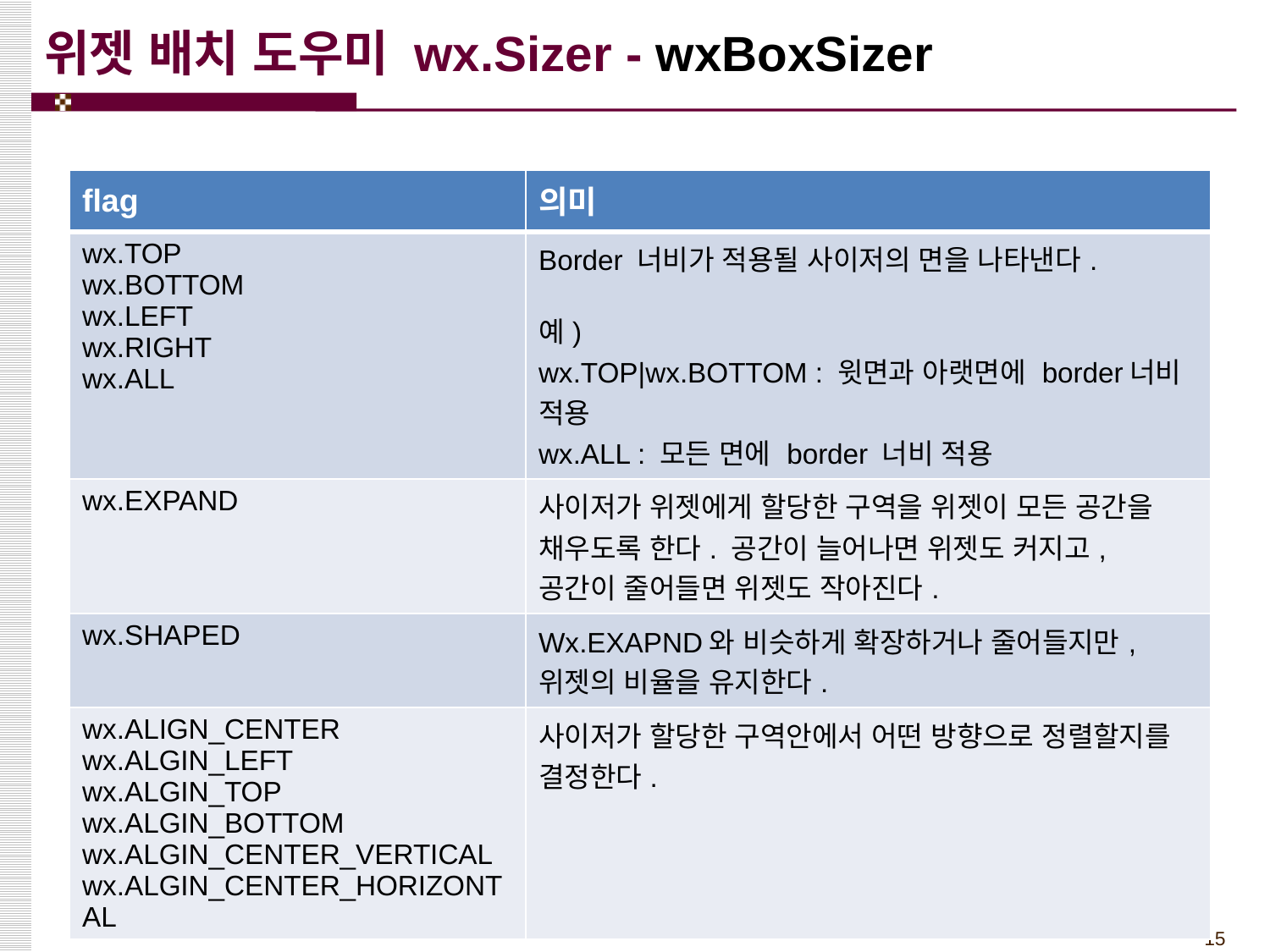

# 위젯 배치 도우미 wx.Sizer - wxBoxSizer
| flag | 의미 |
| --- | --- |
| wx.TOP wx.BOTTOM wx.LEFT wx.RIGHT wx.ALL | Border 너비가 적용될 사이저의 면을 나타낸다. 예) wx.TOP|wx.BOTTOM : 윗면과 아랫면에 border너비 적용 wx.ALL : 모든 면에 border 너비 적용 |
| wx.EXPAND | 사이저가 위젯에게 할당한 구역을 위젯이 모든 공간을 채우도록 한다. 공간이 늘어나면 위젯도 커지고, 공간이 줄어들면 위젯도 작아진다. |
| wx.SHAPED | Wx.EXAPND와 비슷하게 확장하거나 줄어들지만,위젯의 비율을 유지한다. |
| wx.ALIGN\_CENTER wx.ALGIN\_LEFT wx.ALGIN\_TOP wx.ALGIN\_BOTTOM wx.ALGIN\_CENTER\_VERTICAL wx.ALGIN\_CENTER\_HORIZONTAL | 사이저가 할당한 구역안에서 어떤 방향으로 정렬할지를 결정한다. |